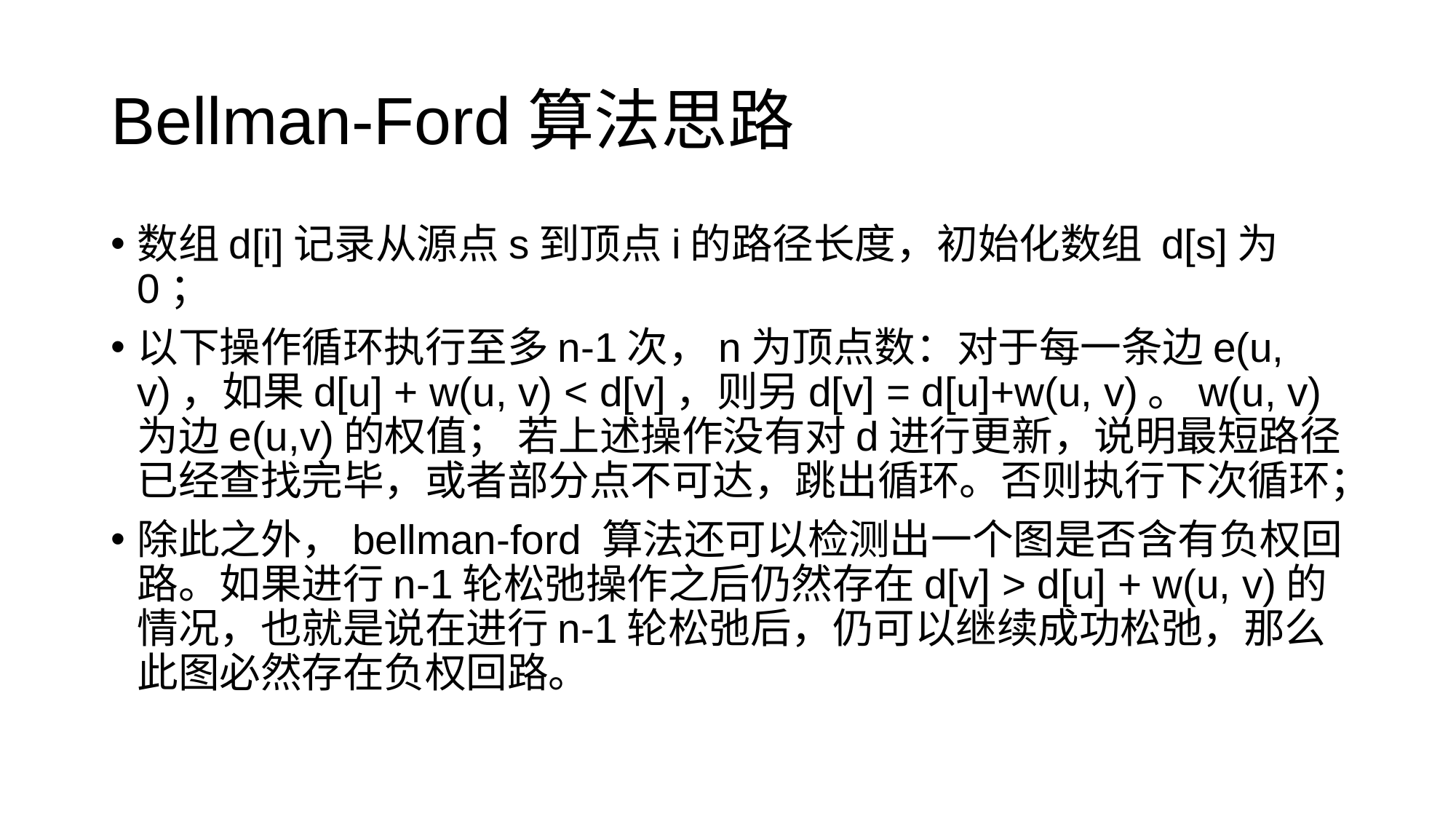

# Bellman-Ford算法思路
数组d[i]记录从源点s到顶点i的路径长度，初始化数组 d[s]为0；
以下操作循环执行至多n-1次，n为顶点数：对于每一条边e(u, v)，如果d[u] + w(u, v) < d[v]，则另d[v] = d[u]+w(u, v)。w(u, v)为边e(u,v)的权值； 若上述操作没有对d进行更新，说明最短路径已经查找完毕，或者部分点不可达，跳出循环。否则执行下次循环；
除此之外，bellman-ford 算法还可以检测出一个图是否含有负权回路。如果进行n-1轮松弛操作之后仍然存在d[v] > d[u] + w(u, v)的情况，也就是说在进行n-1轮松弛后，仍可以继续成功松弛，那么此图必然存在负权回路。